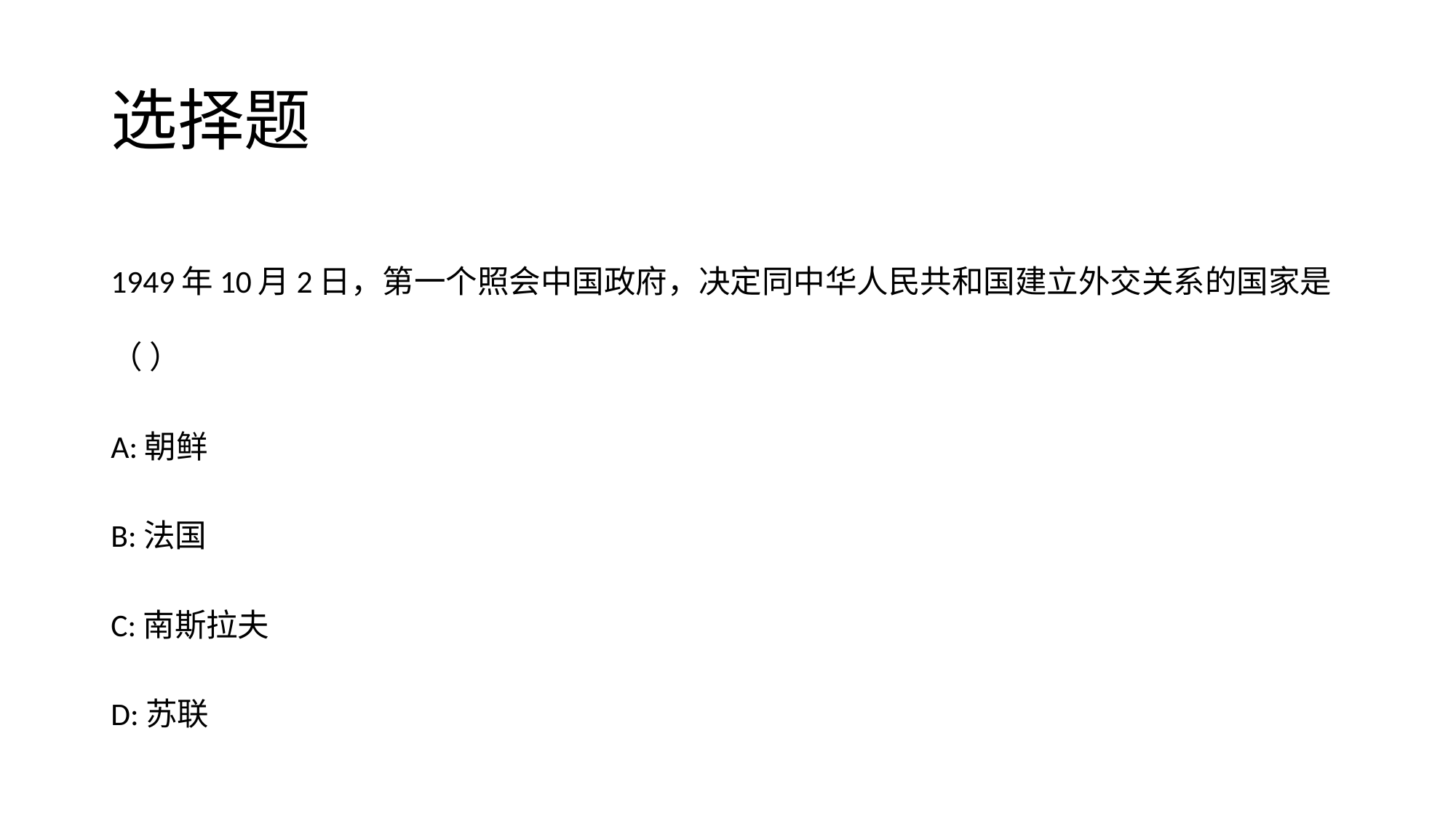

# 选择题
1949年10月2日，第一个照会中国政府，决定同中华人民共和国建立外交关系的国家是（ ）
A:朝鲜
B:法国
C:南斯拉夫
D:苏联